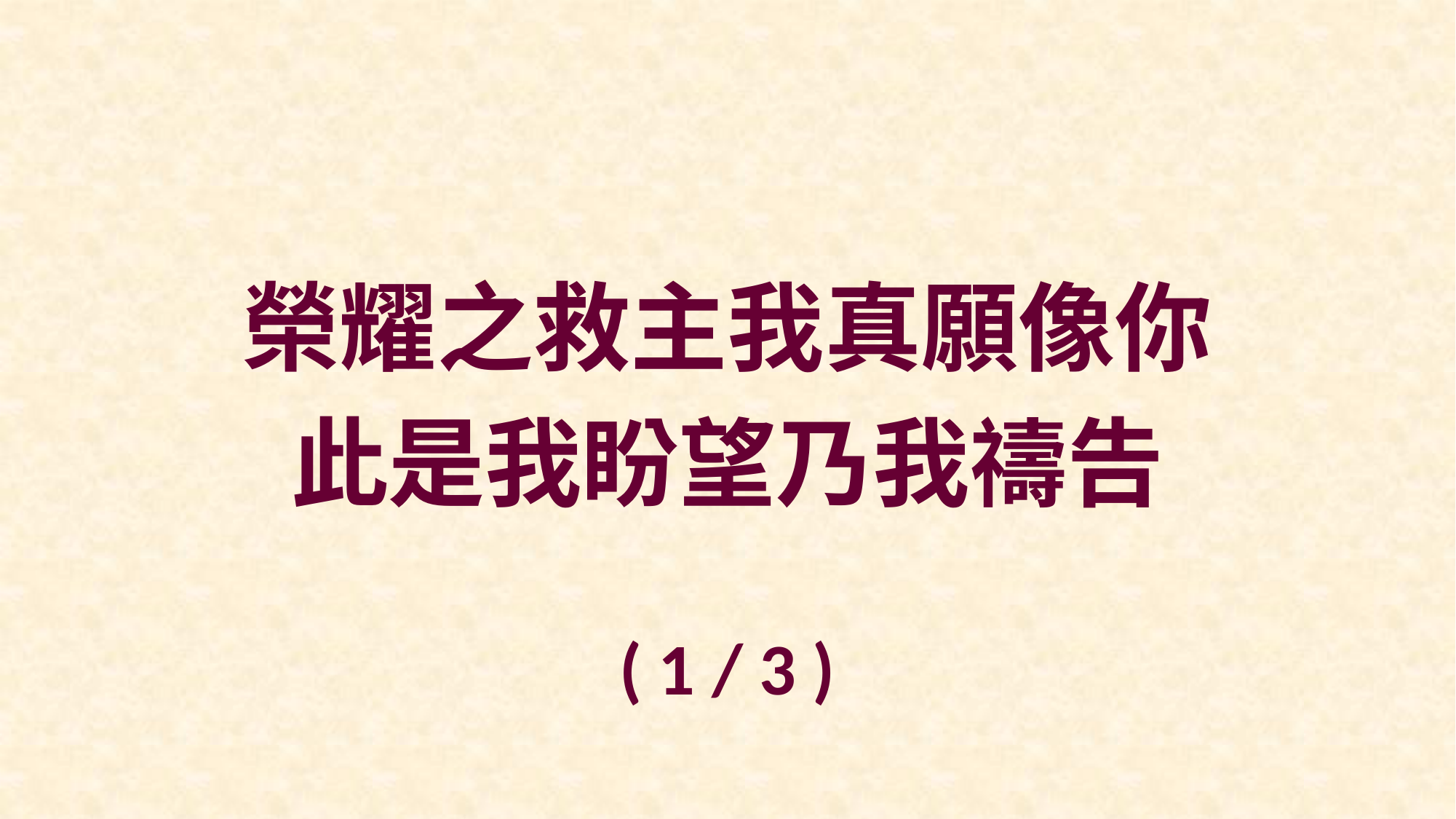

榮耀之救主我真願像你
此是我盼望乃我禱告
( 1 / 3 )